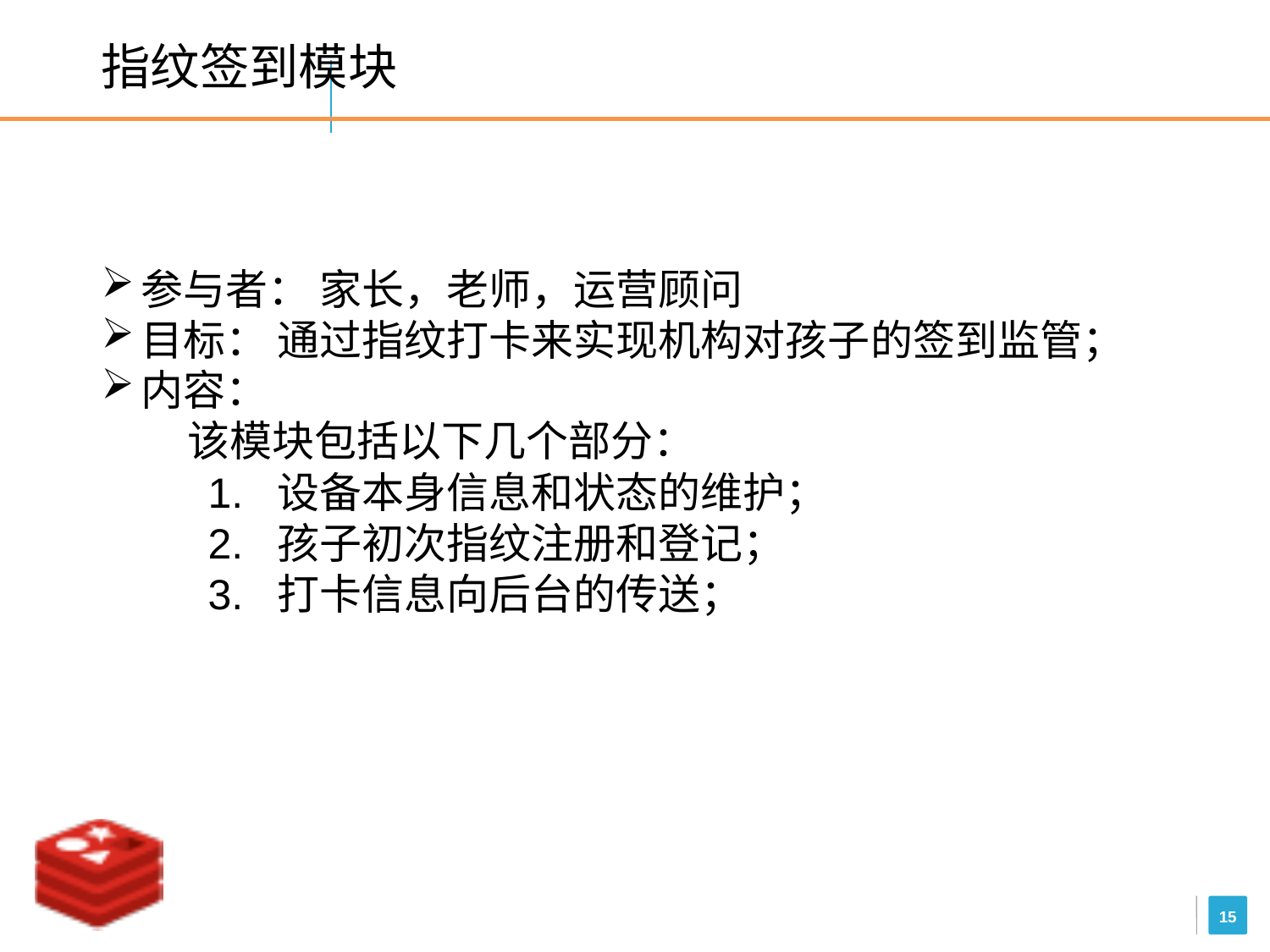

# 指纹签到模块
参与者： 家长，老师，运营顾问
目标： 通过指纹打卡来实现机构对孩子的签到监管；
内容：
        该模块包括以下几个部分：
         1.  设备本身信息和状态的维护；
         2.  孩子初次指纹注册和登记；
         3.  打卡信息向后台的传送；